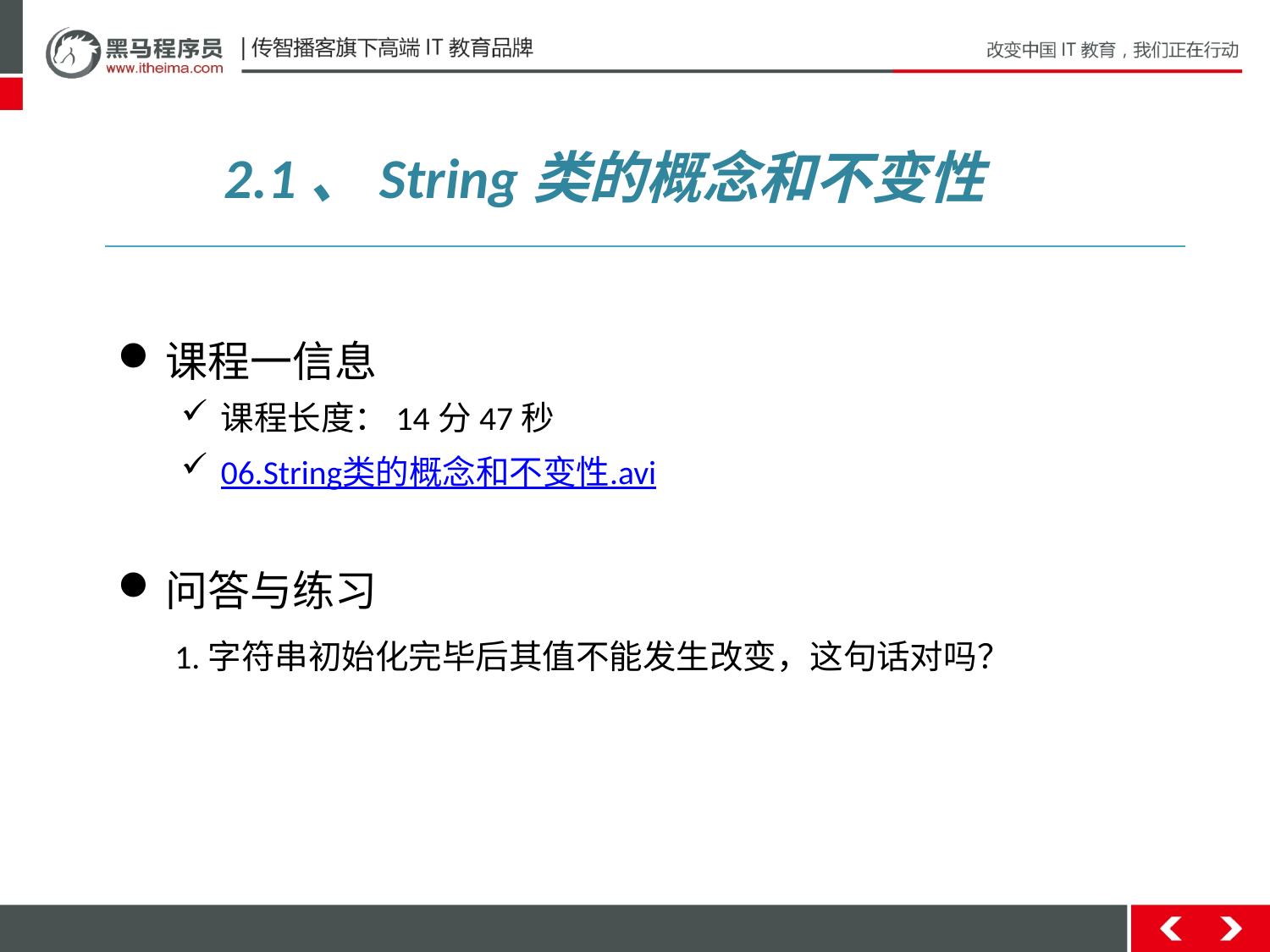

2.1、String类的概念和不变性

课程一信息
课程长度：14分47秒
06.String类的概念和不变性.avi

问答与练习
      1.字符串初始化完毕后其值不能发生改变，这句话对吗？